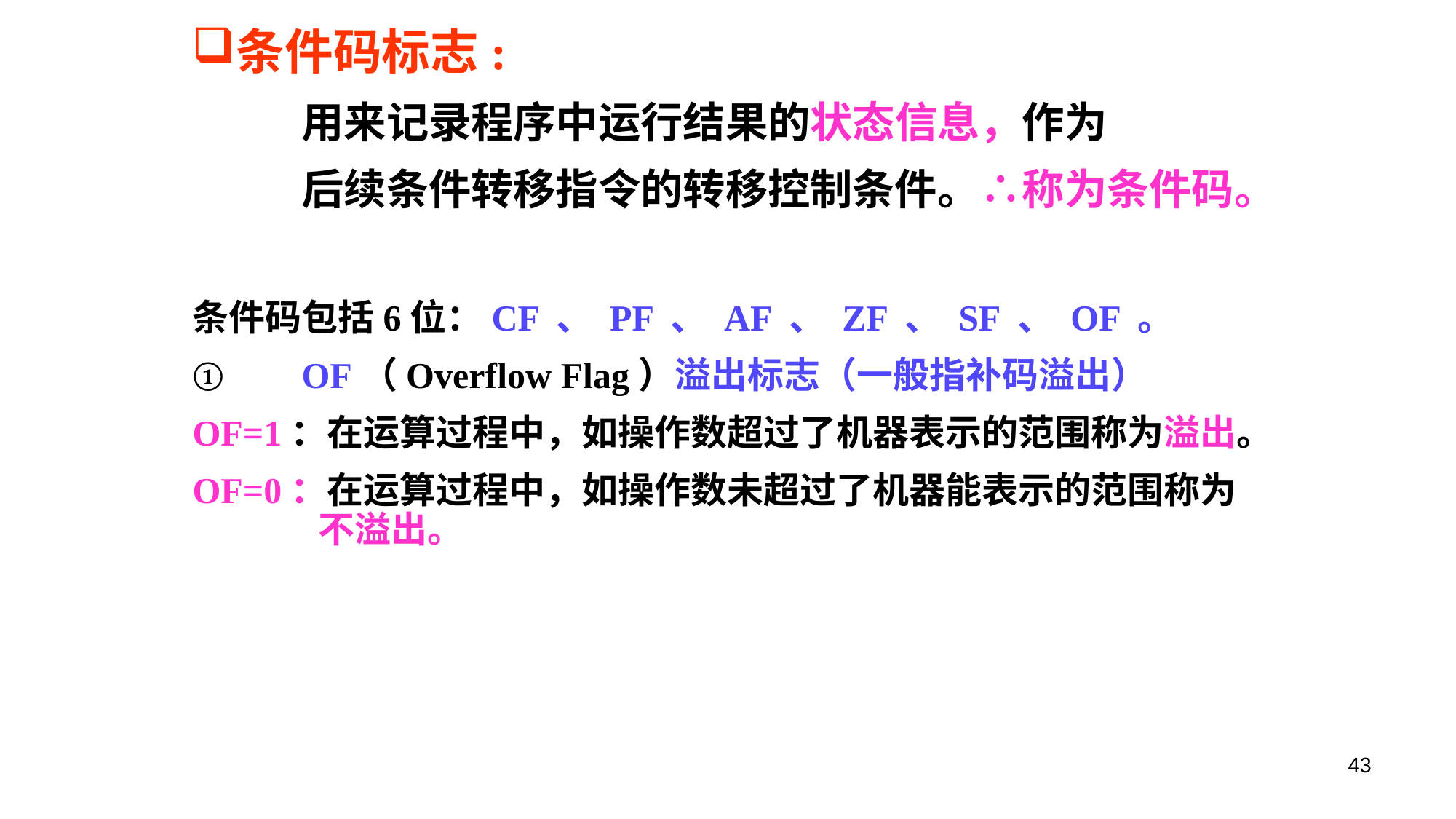

条件码标志:
	用来记录程序中运行结果的状态信息，作为
	后续条件转移指令的转移控制条件。∴称为条件码。

条件码包括6位：CF 、 PF 、 AF 、 ZF 、 SF 、 OF 。
①	OF（Overflow Flag）溢出标志（一般指补码溢出）
OF=1：在运算过程中，如操作数超过了机器表示的范围称为溢出。
OF=0：在运算过程中，如操作数未超过了机器能表示的范围称为	  不溢出。

43